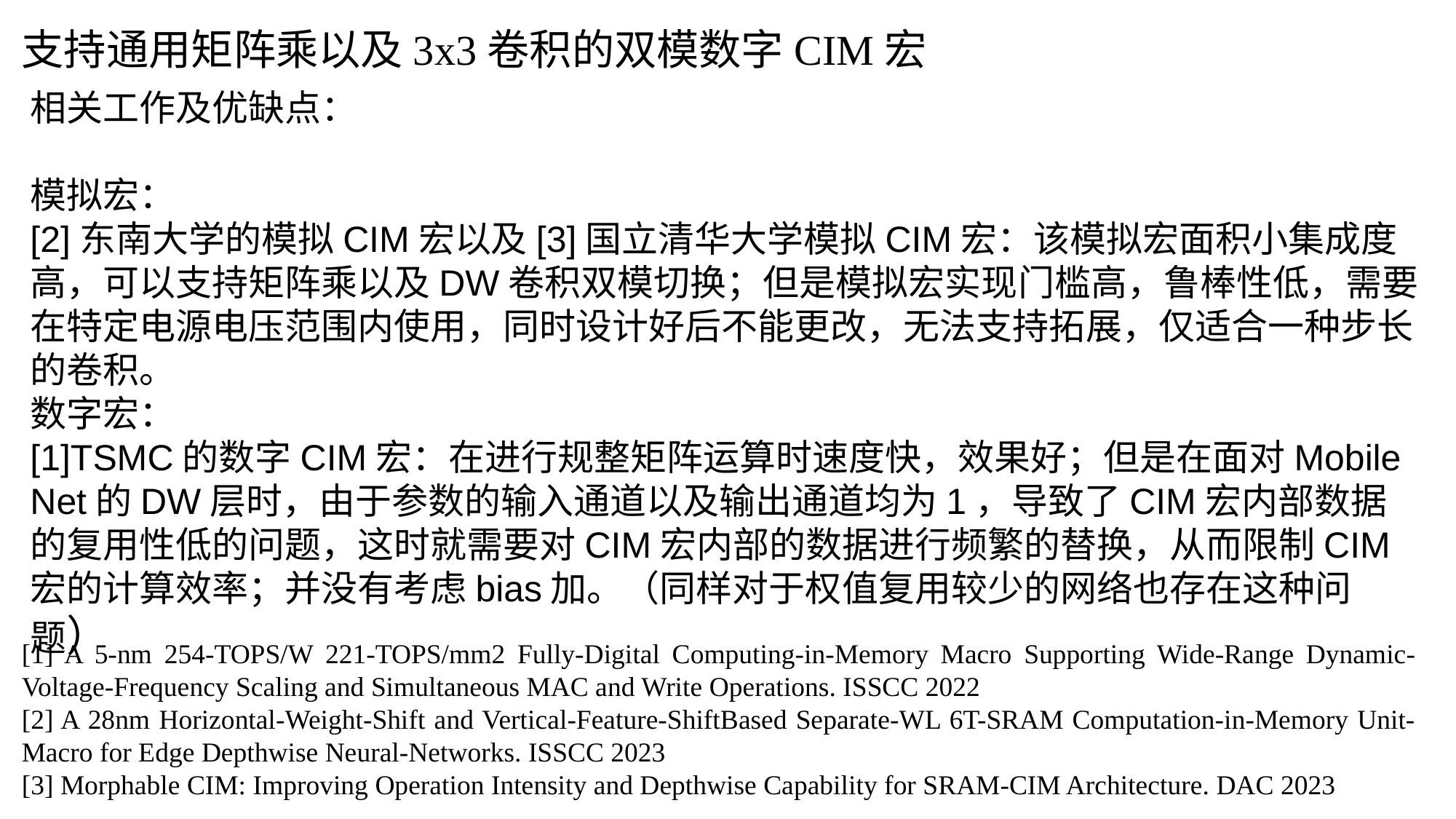

支持通用矩阵乘以及3x3卷积的双模数字CIM宏
相关工作及优缺点：

模拟宏：
[2]东南大学的模拟CIM宏以及[3]国立清华大学模拟CIM宏：该模拟宏面积小集成度高，可以支持矩阵乘以及DW卷积双模切换；但是模拟宏实现门槛高，鲁棒性低，需要在特定电源电压范围内使用，同时设计好后不能更改，无法支持拓展，仅适合一种步长的卷积。
数字宏：
[1]TSMC的数字CIM宏：在进行规整矩阵运算时速度快，效果好；但是在面对Mobile Net的DW层时，由于参数的输入通道以及输出通道均为1，导致了CIM宏内部数据的复用性低的问题，这时就需要对CIM宏内部的数据进行频繁的替换，从而限制CIM宏的计算效率；并没有考虑bias加。（同样对于权值复用较少的网络也存在这种问题）
[1] A 5-nm 254-TOPS/W 221-TOPS/mm2 Fully-Digital Computing-in-Memory Macro Supporting Wide-Range Dynamic-Voltage-Frequency Scaling and Simultaneous MAC and Write Operations. ISSCC 2022
[2] A 28nm Horizontal-Weight-Shift and Vertical-Feature-ShiftBased Separate-WL 6T-SRAM Computation-in-Memory Unit-Macro for Edge Depthwise Neural-Networks. ISSCC 2023
[3] Morphable CIM: Improving Operation Intensity and Depthwise Capability for SRAM-CIM Architecture. DAC 2023